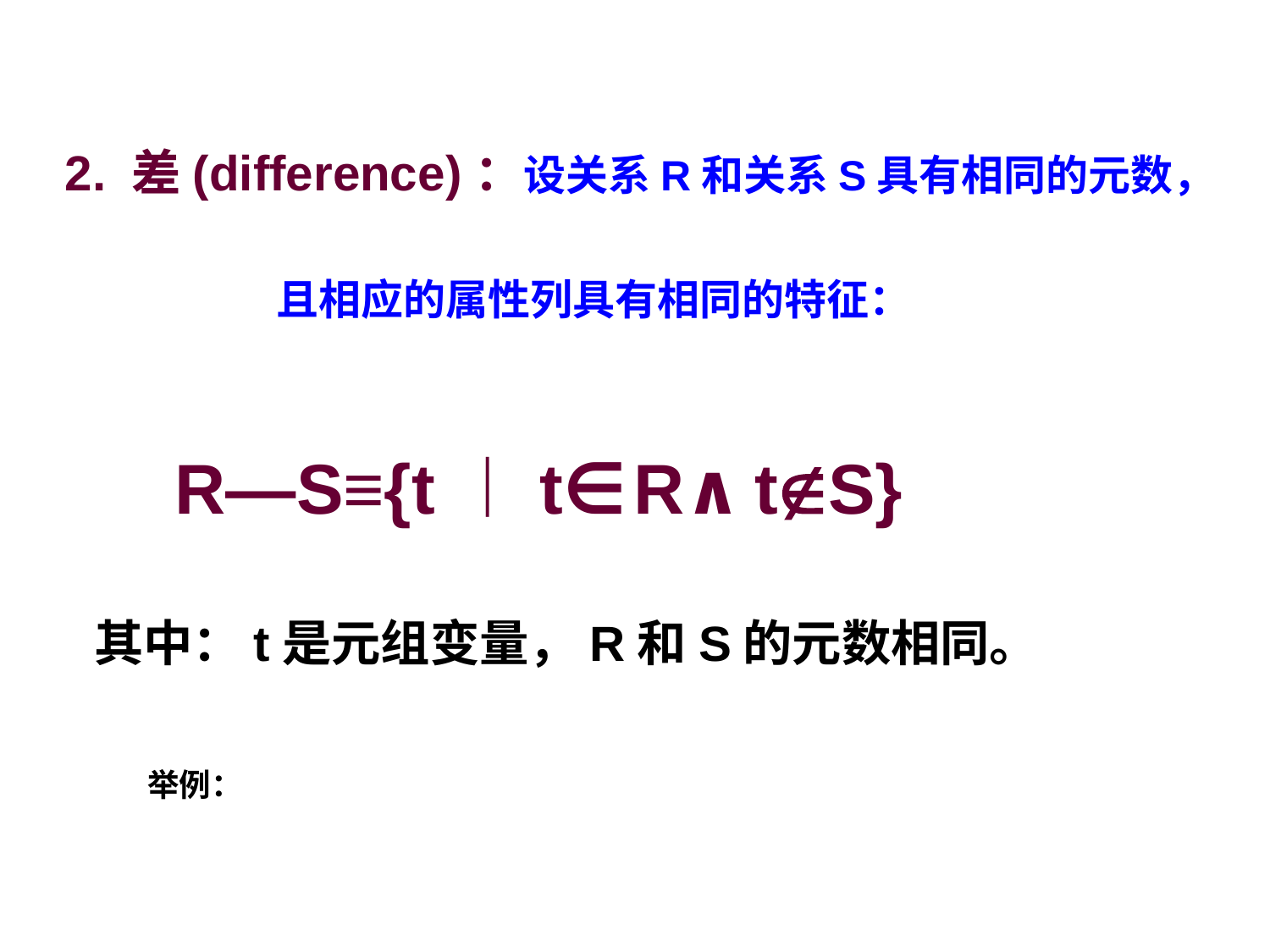

2. 差(difference)：设关系R和关系S具有相同的元数，
                        且相应的属性列具有相同的特征：
          R―S≡{t︱t∈R∧t∉S}
    其中：t是元组变量，R和S的元数相同。
举例：